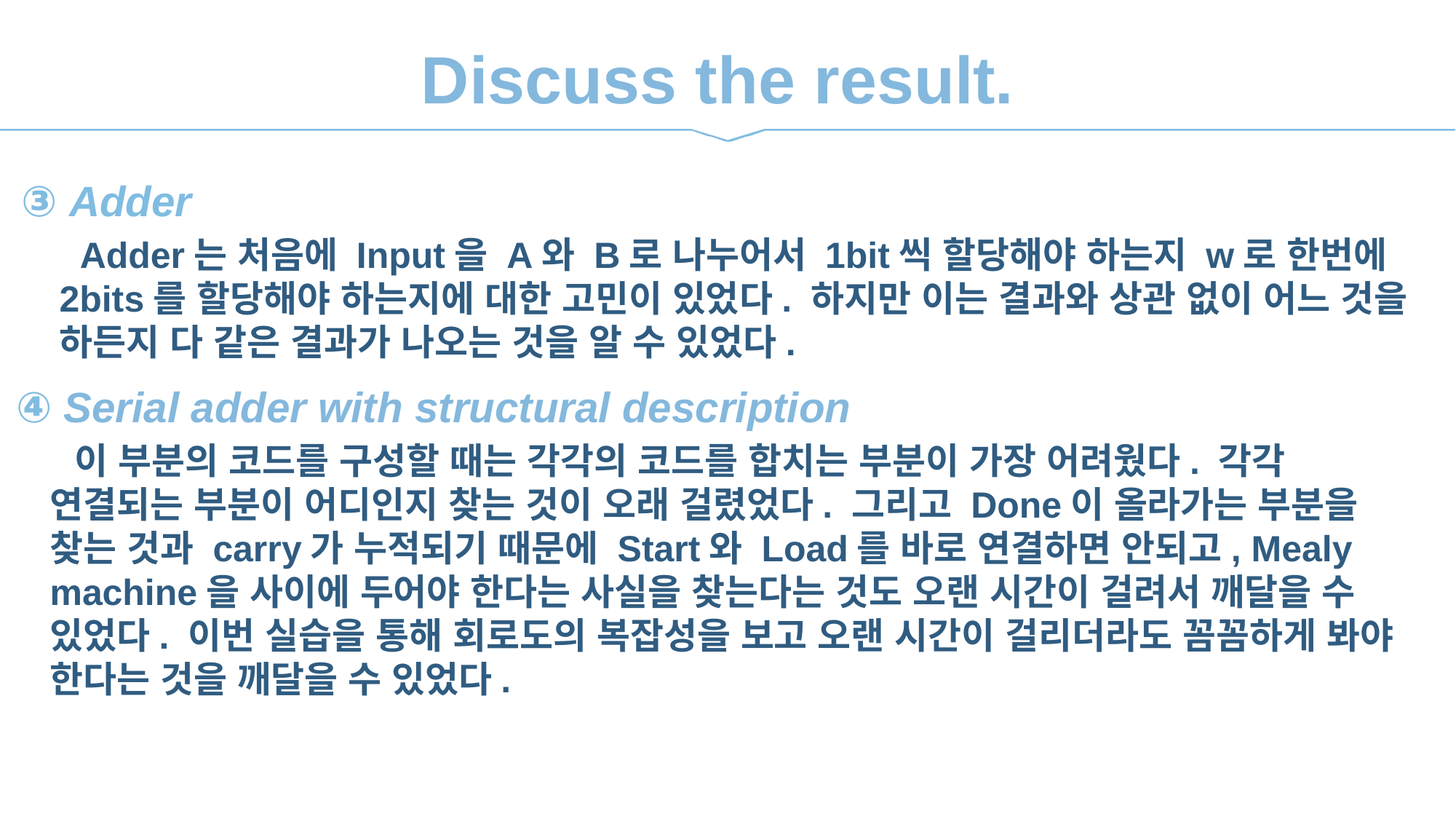

Discuss the result.
③ Adder
  Adder는 처음에 Input을 A와 B로 나누어서 1bit씩 할당해야 하는지 w로 한번에 2bits를 할당해야 하는지에 대한 고민이 있었다. 하지만 이는 결과와 상관 없이 어느 것을 하든지 다 같은 결과가 나오는 것을 알 수 있었다.
④ Serial adder with structural description
  이 부분의 코드를 구성할 때는 각각의 코드를 합치는 부분이 가장 어려웠다. 각각 연결되는 부분이 어디인지 찾는 것이 오래 걸렸었다. 그리고 Done이 올라가는 부분을 찾는 것과 carry가 누적되기 때문에 Start와 Load를 바로 연결하면 안되고, Mealy machine을 사이에 두어야 한다는 사실을 찾는다는 것도 오랜 시간이 걸려서 깨달을 수 있었다. 이번 실습을 통해 회로도의 복잡성을 보고 오랜 시간이 걸리더라도 꼼꼼하게 봐야 한다는 것을 깨달을 수 있었다.